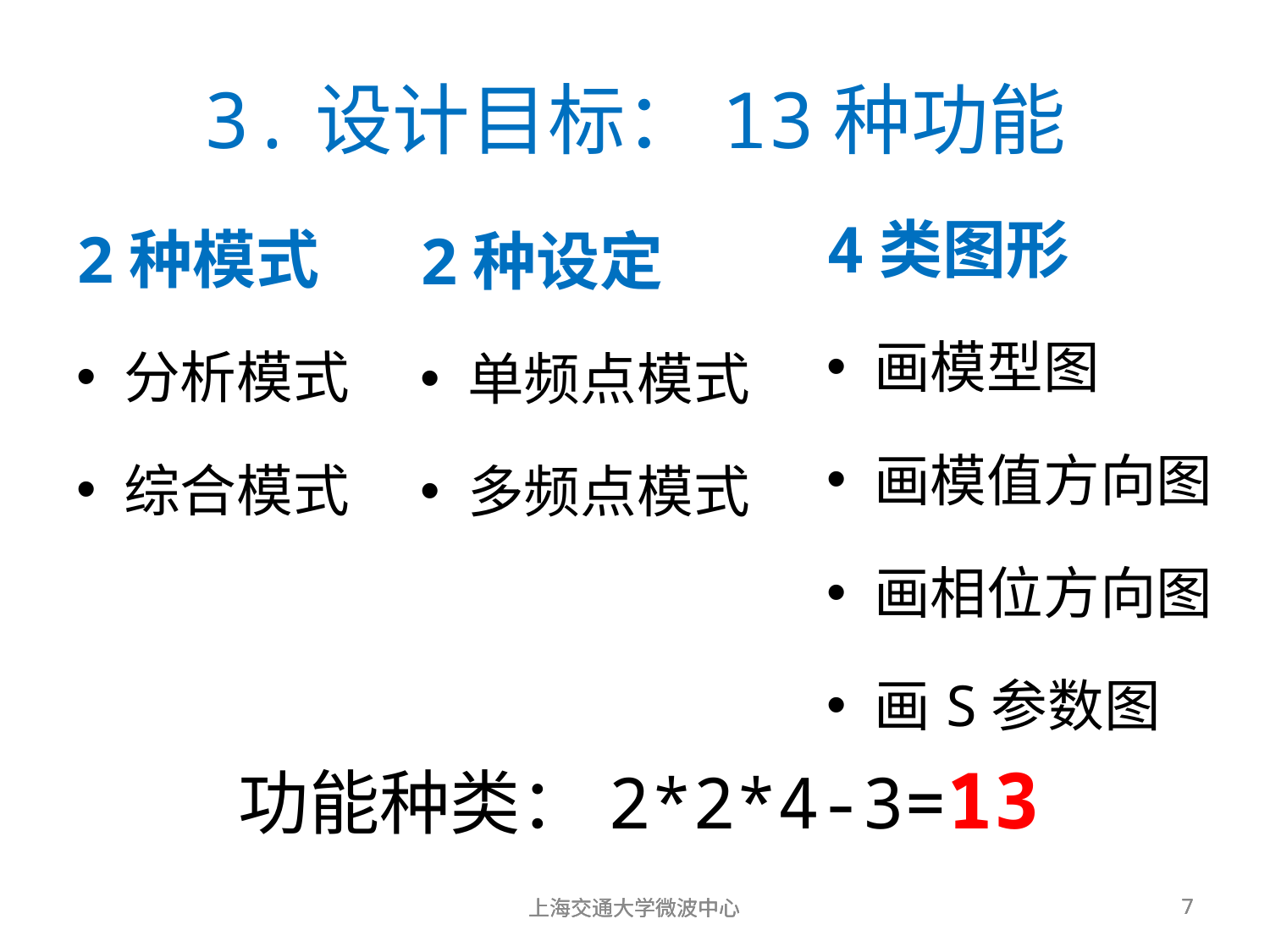

3.设计目标：13种功能
4类图形
2种模式
2种设定
画模型图
画模值方向图
画相位方向图
画S参数图
分析模式
综合模式
单频点模式
多频点模式
功能种类：2*2*4-3=13
上海交通大学微波中心
上海交通大学微波中心
上海交通大学微波中心
7
7
7